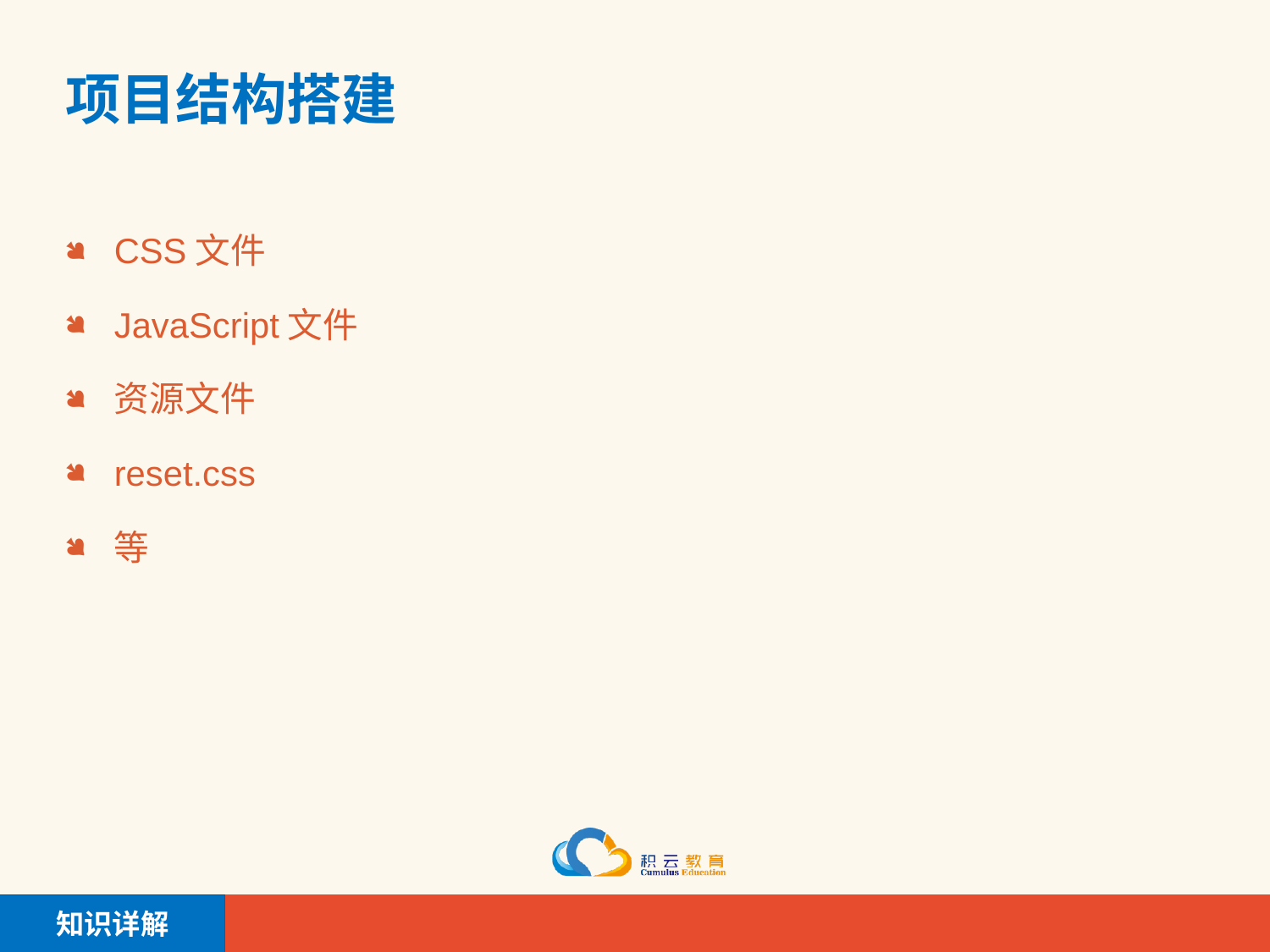

# 项目结构搭建

CSS文件
JavaScript文件
资源文件
reset.css
等